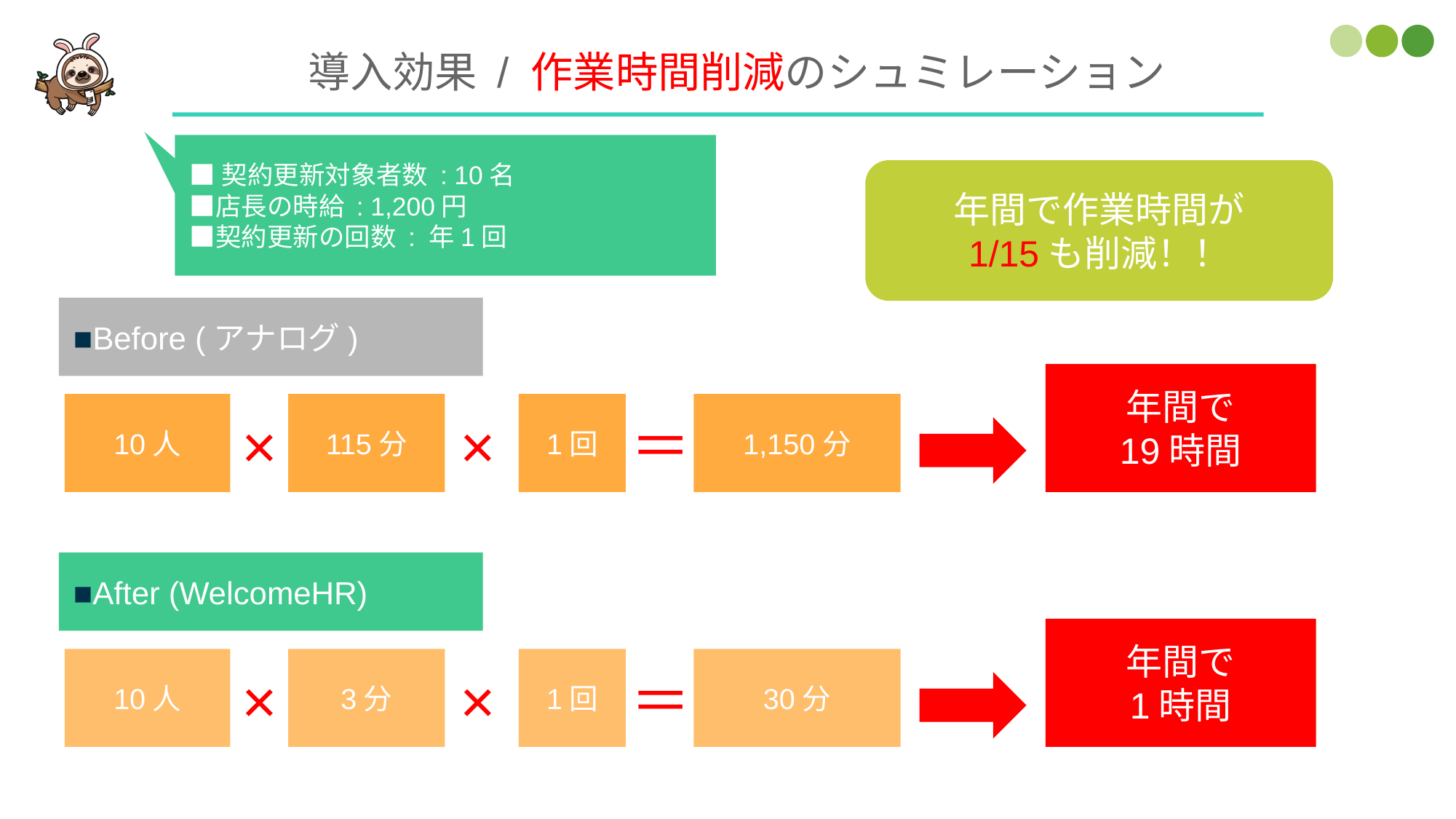

導入効果 / 作業時間削減のシュミレーション

■契約更新対象者数 : 10名
■店長の時給 : 1,200円
■契約更新の回数 : 年1回

年間で作業時間が
1/15も削減！！

■Before (アナログ)
年間で
19時間

×
×
＝

10人

115分

1回

1,150分

■After (WelcomeHR)
年間で
1時間

×
×
＝

10人

3分

1回

30分